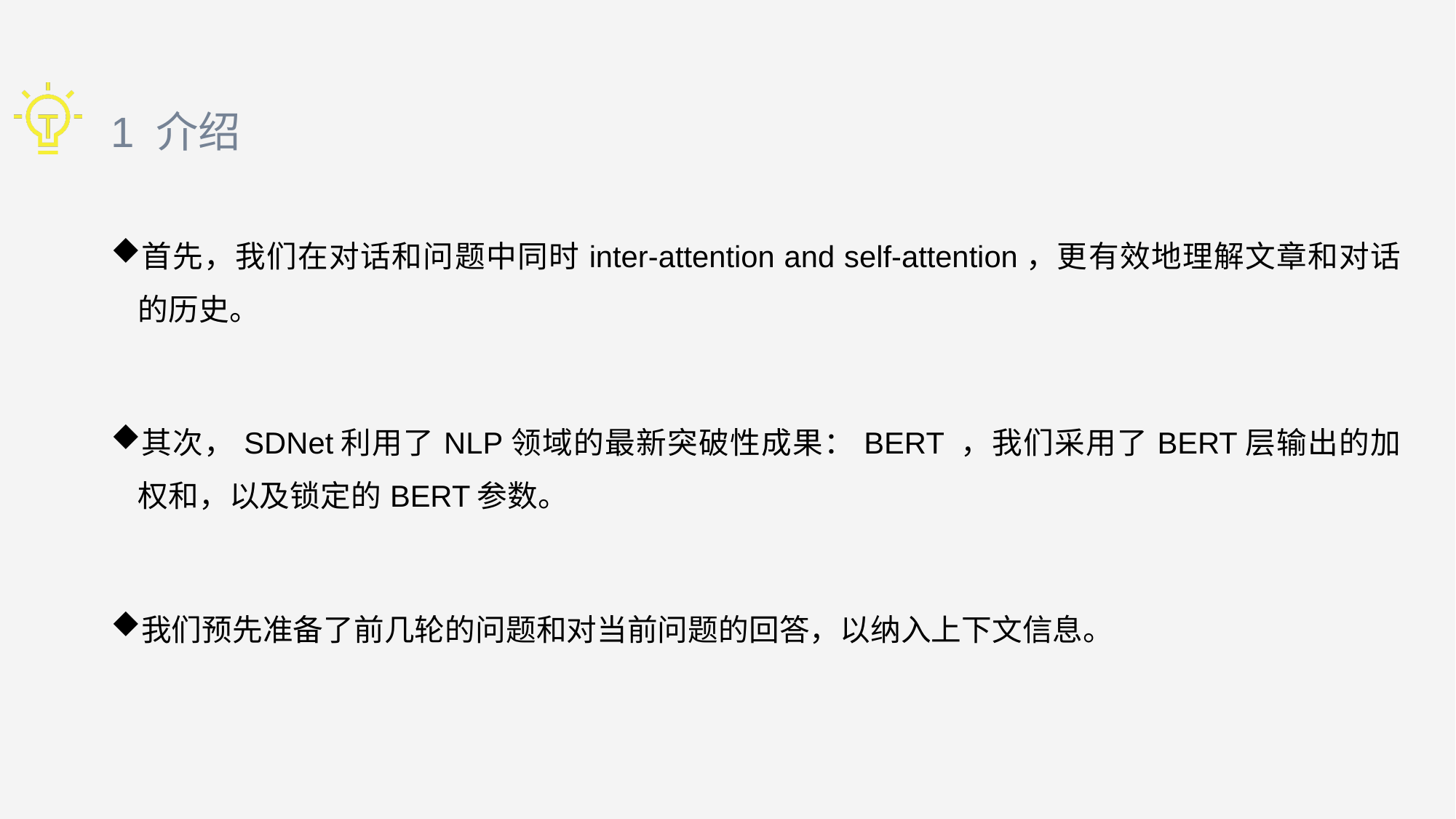

# 1 介绍
首先，我们在对话和问题中同时inter-attention and self-attention，更有效地理解文章和对话的历史。

其次，SDNet利用了NLP领域的最新突破性成果：BERT ，我们采用了BERT层输出的加权和，以及锁定的BERT参数。

我们预先准备了前几轮的问题和对当前问题的回答，以纳入上下文信息。